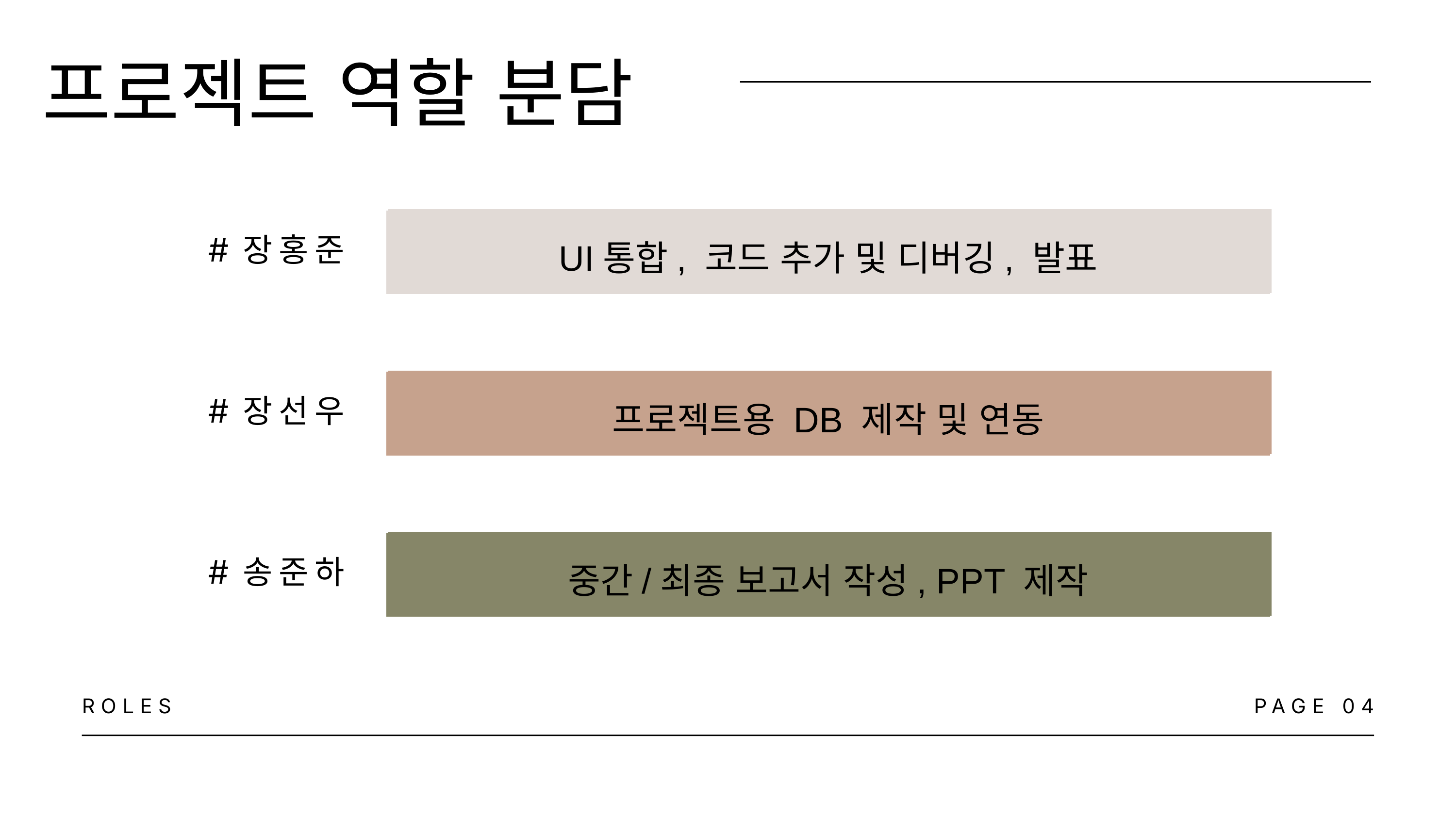

프로젝트 역할 분담

로그인, 회원가입, 로그인 확인 화면 구현

UI통합, 코드 추가 및 디버깅, 발표

#장홍준

교수 강의 목록 및 등록 화면, 강의 출석 관리 화면 구현

프로젝트용 DB 제작 및 연동

#장선우

학생 강의 수강 및 신청 화면, 출석 화면 구현

중간/최종 보고서 작성, PPT 제작

#송준하
ROLES
PAGE 04